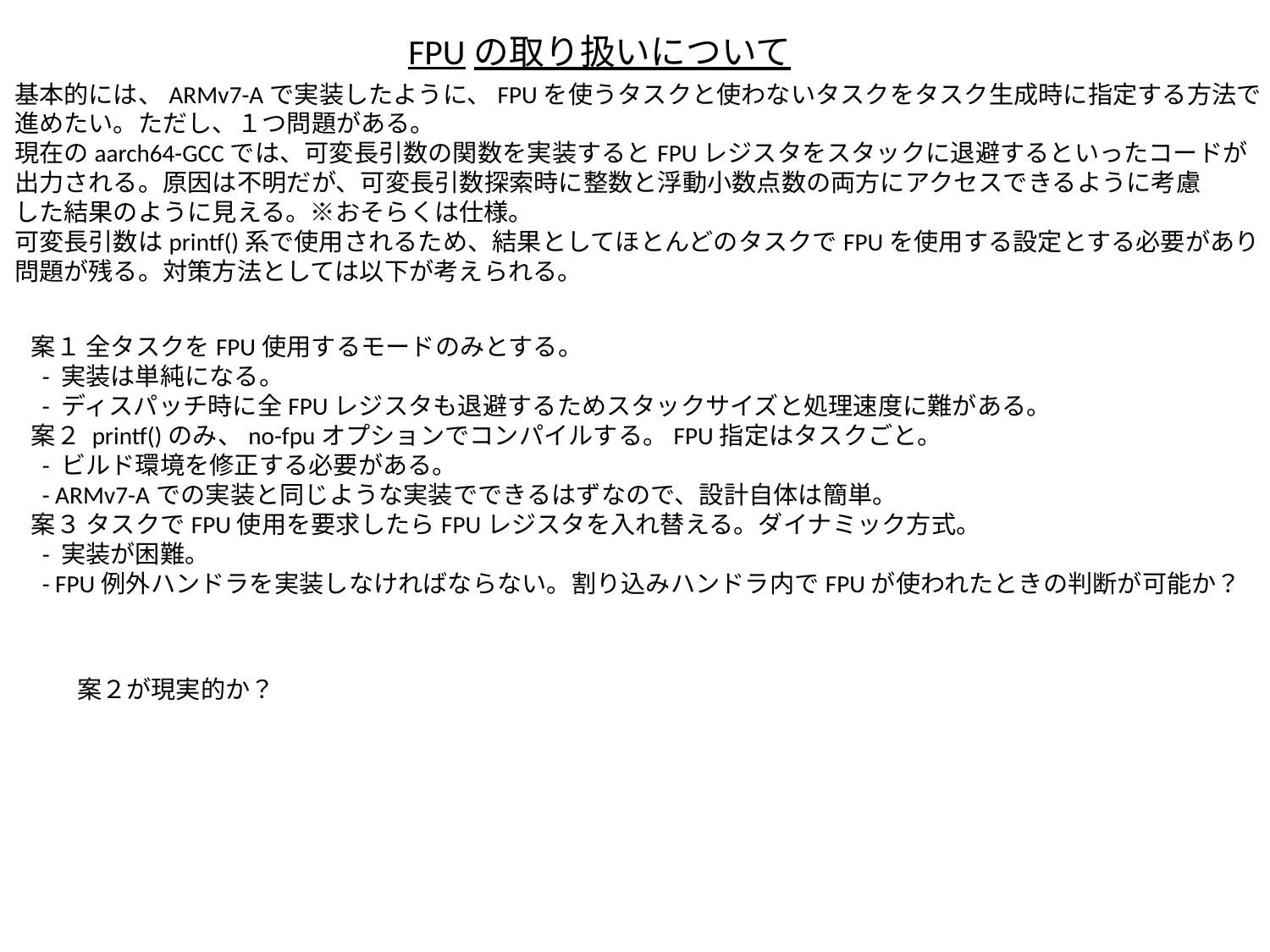

FPUの取り扱いについて
基本的には、ARMv7-Aで実装したように、FPUを使うタスクと使わないタスクをタスク生成時に指定する方法で
進めたい。ただし、１つ問題がある。
現在のaarch64-GCCでは、可変長引数の関数を実装するとFPUレジスタをスタックに退避するといったコードが
出力される。原因は不明だが、可変長引数探索時に整数と浮動小数点数の両方にアクセスできるように考慮
した結果のように見える。※おそらくは仕様。
可変長引数はprintf()系で使用されるため、結果としてほとんどのタスクでFPUを使用する設定とする必要があり
問題が残る。対策方法としては以下が考えられる。
案１ 全タスクをFPU使用するモードのみとする。
  - 実装は単純になる。
  - ディスパッチ時に全FPUレジスタも退避するためスタックサイズと処理速度に難がある。
案２ printf()のみ、no-fpuオプションでコンパイルする。FPU指定はタスクごと。
  - ビルド環境を修正する必要がある。
  - ARMv7-Aでの実装と同じような実装でできるはずなので、設計自体は簡単。
案３ タスクでFPU使用を要求したらFPUレジスタを入れ替える。ダイナミック方式。
  - 実装が困難。
  - FPU例外ハンドラを実装しなければならない。割り込みハンドラ内でFPUが使われたときの判断が可能か？
案２が現実的か？